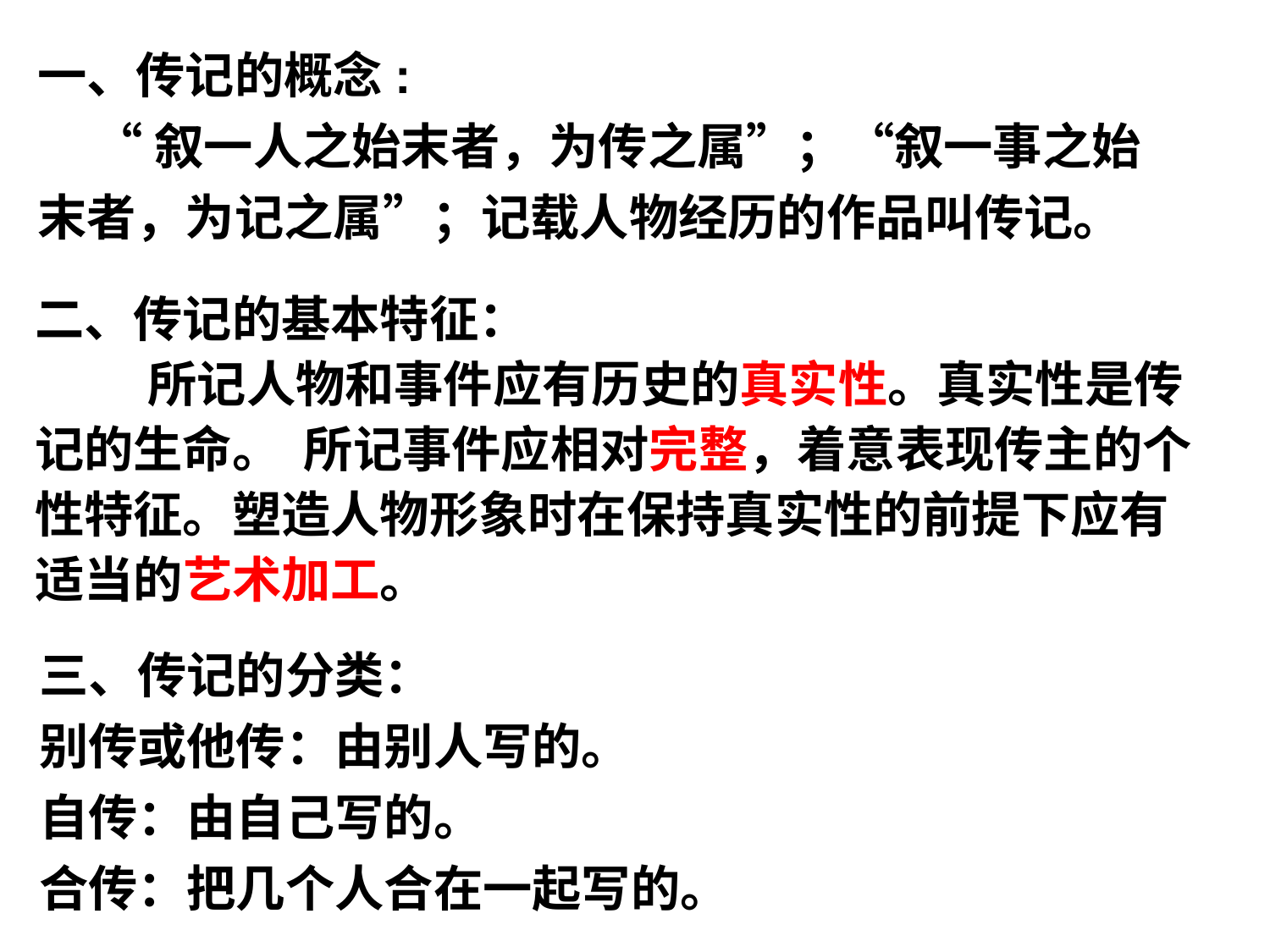

一、传记的概念:
     “叙一人之始末者，为传之属”；“叙一事之始末者，为记之属”；记载人物经历的作品叫传记。
二、传记的基本特征：
         所记人物和事件应有历史的真实性。真实性是传记的生命。  所记事件应相对完整，着意表现传主的个性特征。塑造人物形象时在保持真实性的前提下应有适当的艺术加工。
三、传记的分类：
别传或他传：由别人写的。
自传：由自己写的。
合传：把几个人合在一起写的。